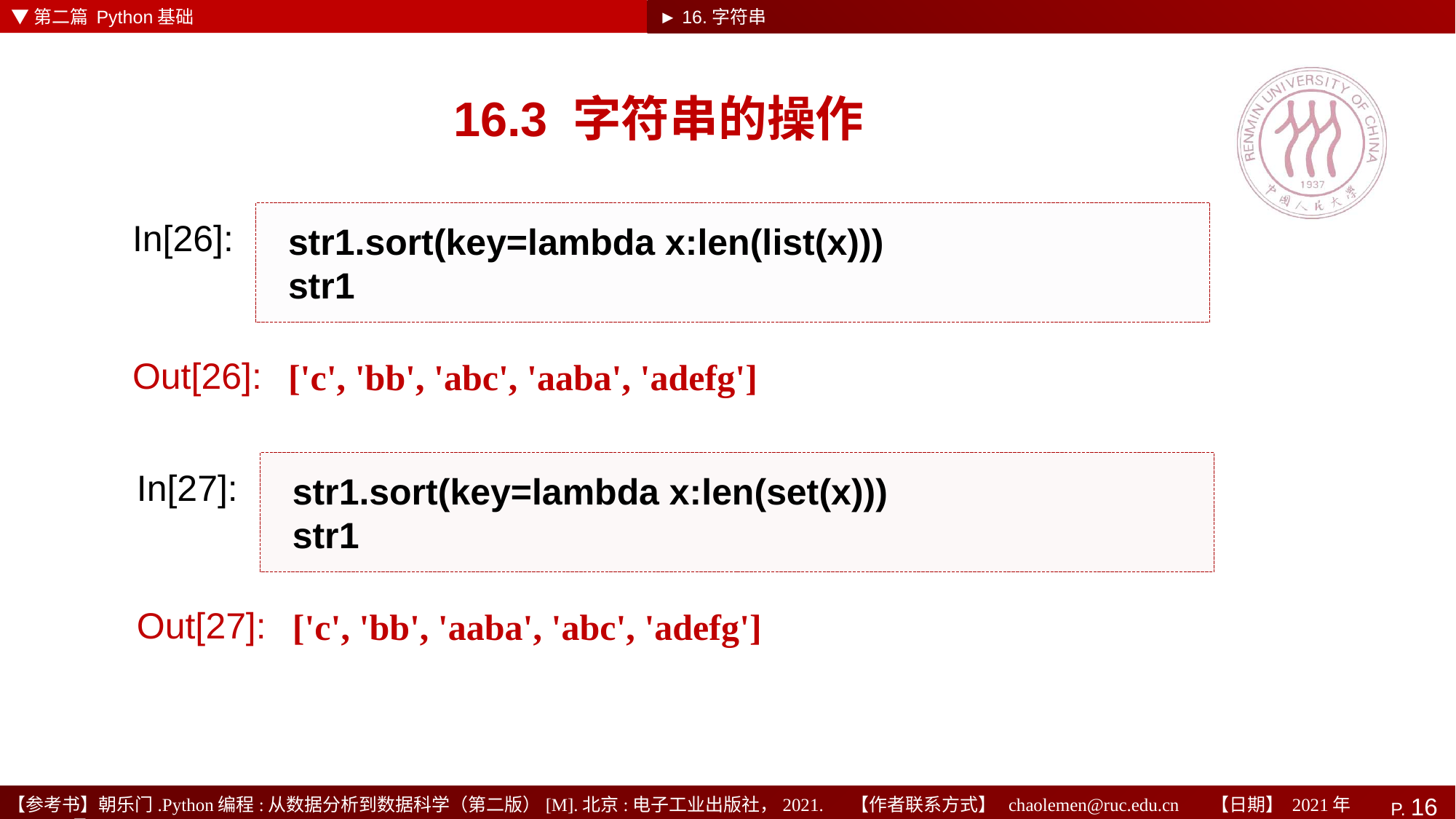

▼第二篇 Python基础
► 16.字符串
# 16.3 字符串的操作
str1.sort(key=lambda x:len(list(x)))
str1
In[26]:
['c', 'bb', 'abc', 'aaba', 'adefg']
Out[26]:
str1.sort(key=lambda x:len(set(x)))
str1
In[27]:
['c', 'bb', 'aaba', 'abc', 'adefg']
Out[27]: